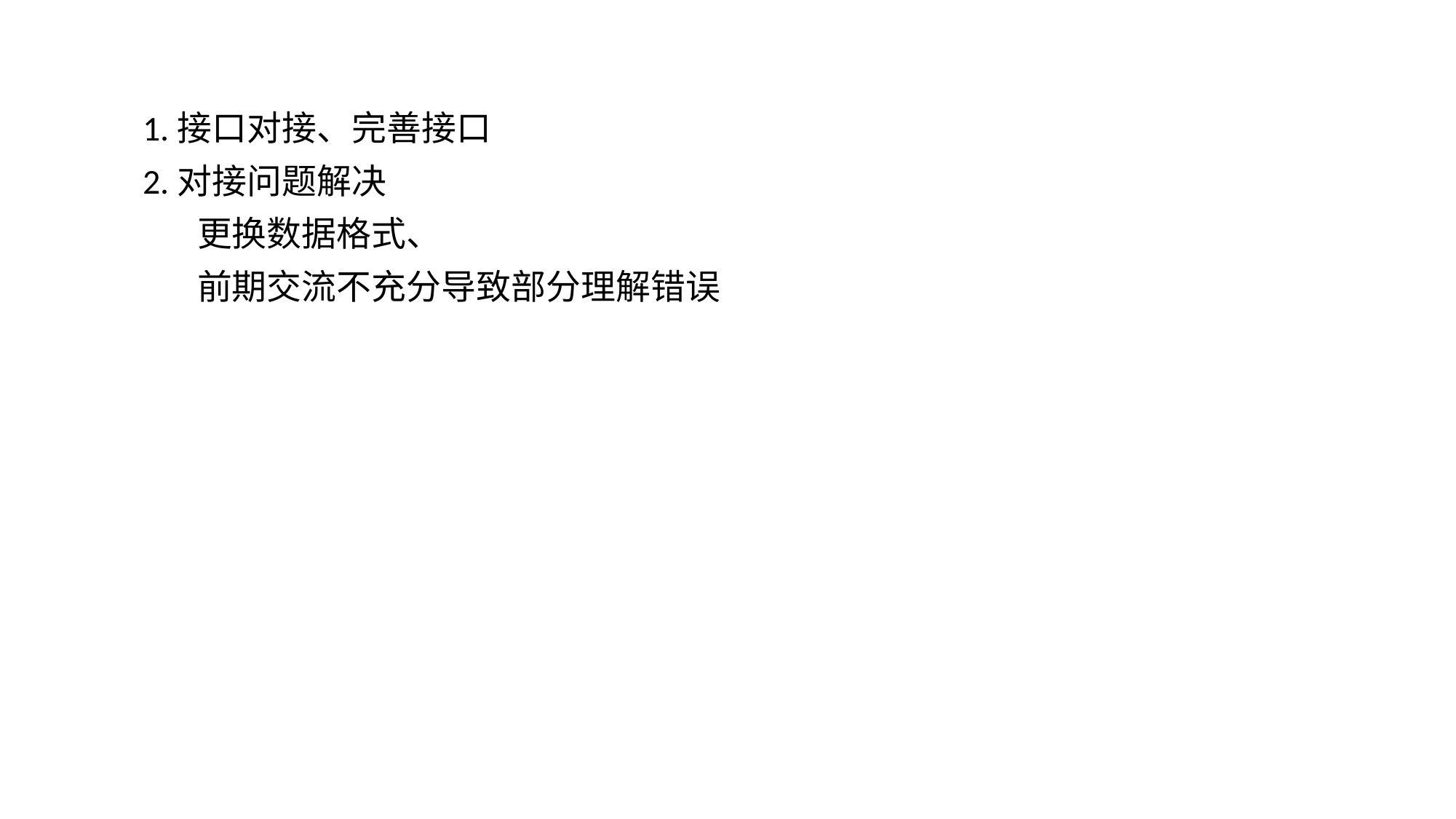

1.接口对接、完善接口
2.对接问题解决
更换数据格式、
前期交流不充分导致部分理解错误